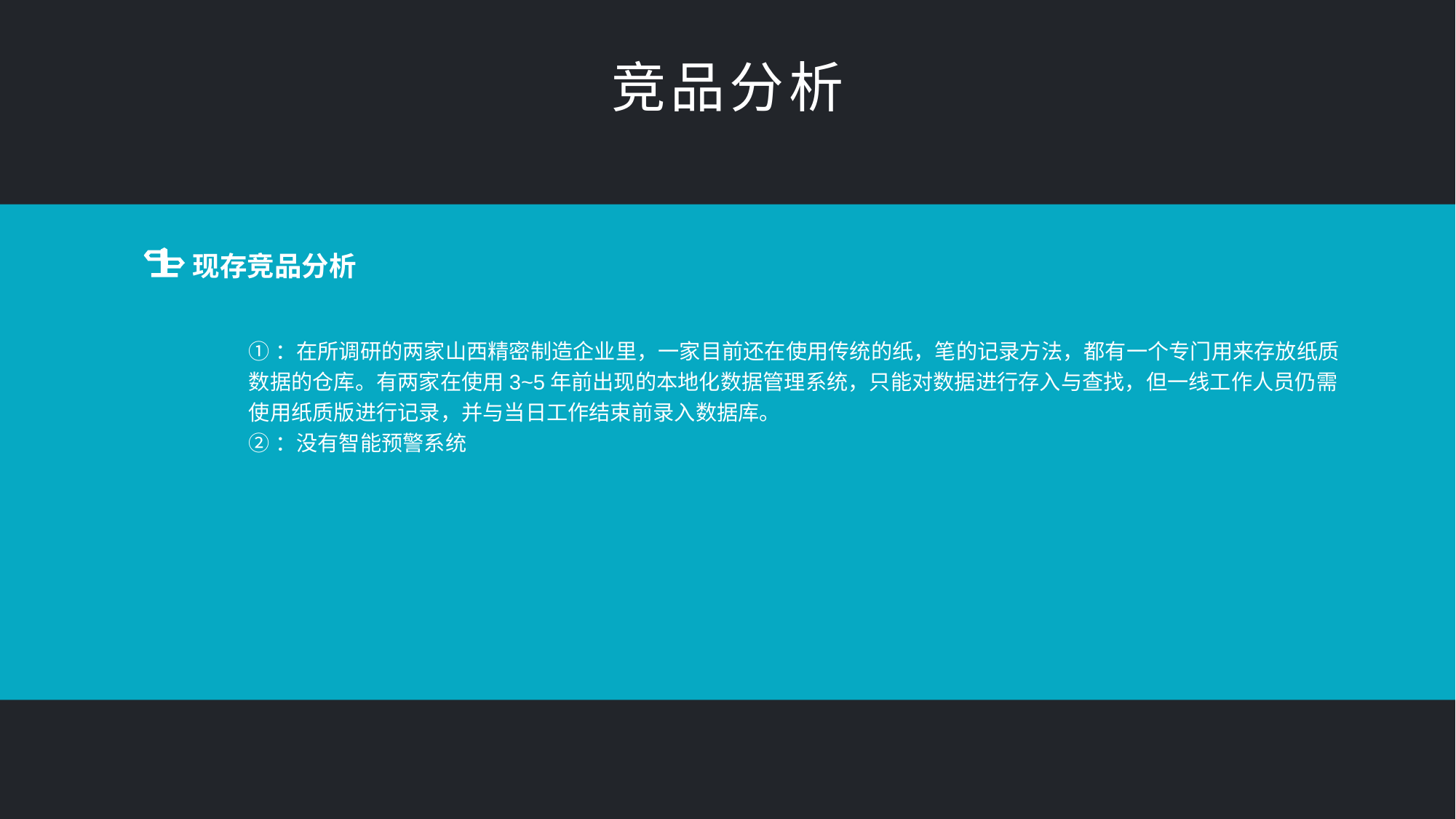

竞品分析

现存竞品分析
①：在所调研的两家山西精密制造企业里，一家目前还在使用传统的纸，笔的记录方法，都有一个专门用来存放纸质数据的仓库。有两家在使用3~5年前出现的本地化数据管理系统，只能对数据进行存入与查找，但一线工作人员仍需使用纸质版进行记录，并与当日工作结束前录入数据库。
②：没有智能预警系统